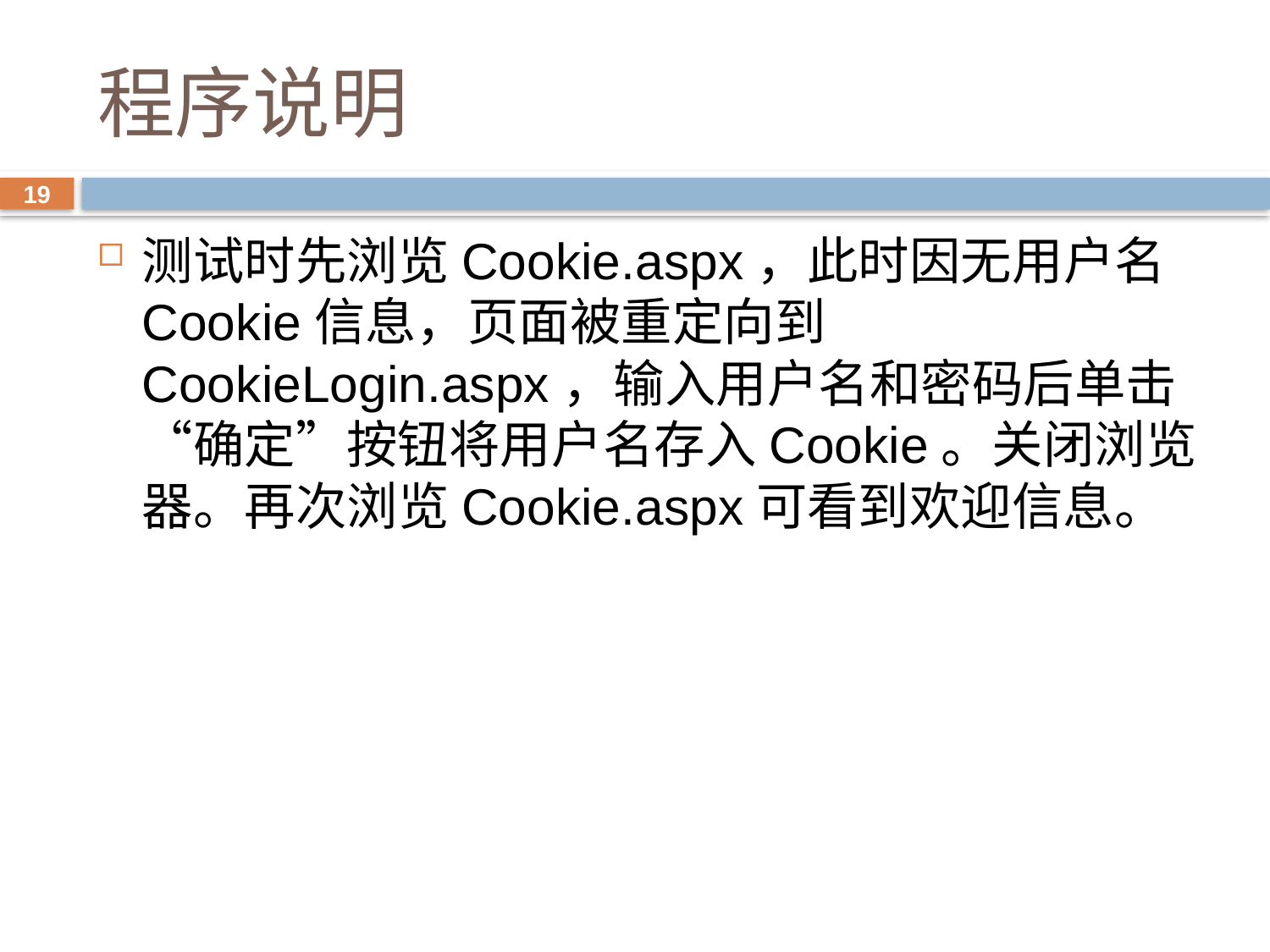

# 程序说明
19
测试时先浏览Cookie.aspx，此时因无用户名Cookie信息，页面被重定向到CookieLogin.aspx，输入用户名和密码后单击“确定”按钮将用户名存入Cookie。关闭浏览器。再次浏览Cookie.aspx可看到欢迎信息。